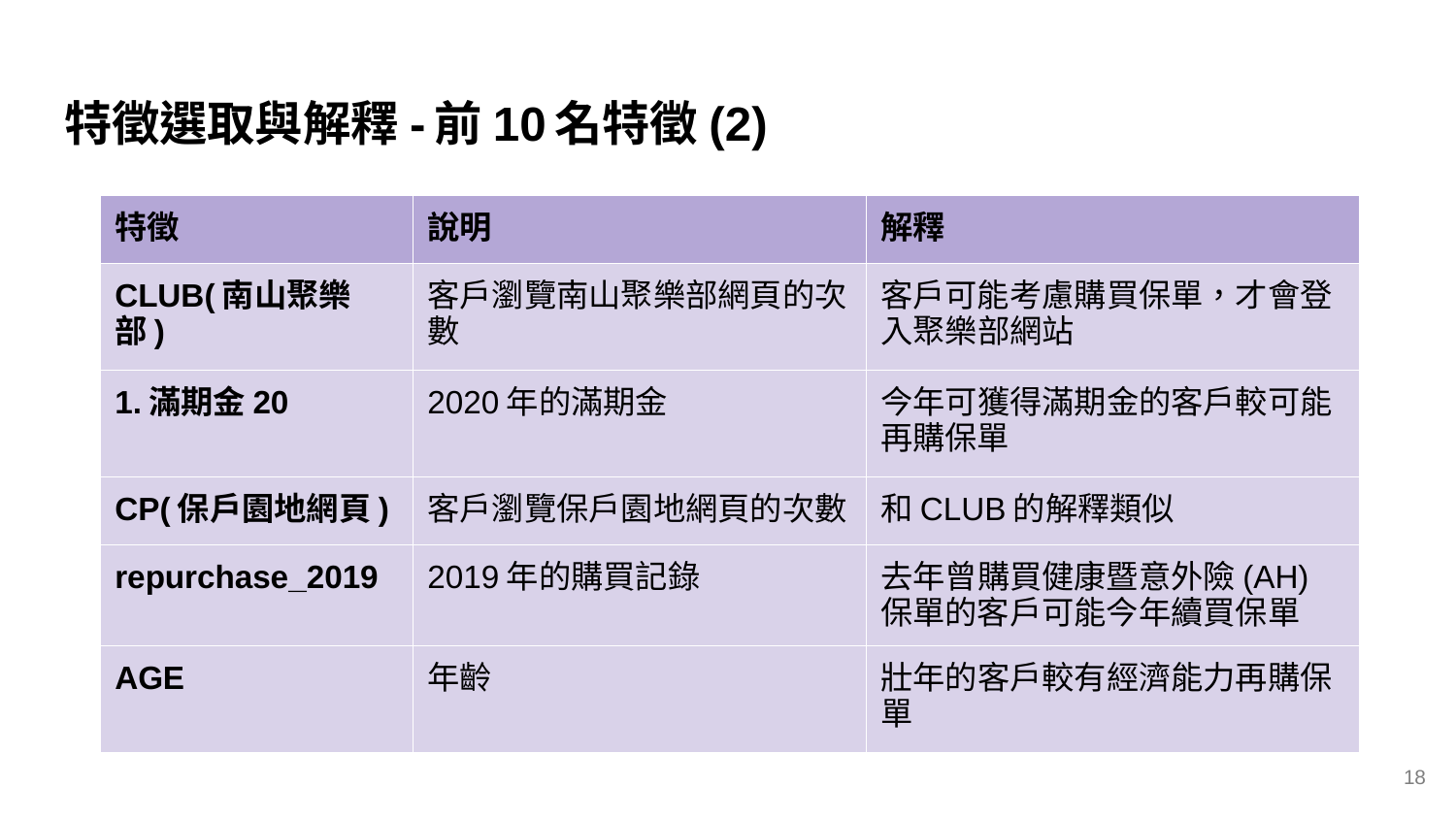

# 特徵選取與解釋-前10名特徵(2)

| 特徵 | 說明 | 解釋 |
| --- | --- | --- |
| CLUB(南山聚樂部) | 客戶瀏覽南山聚樂部網頁的次數 | 客戶可能考慮購買保單，才會登入聚樂部網站 |
| 1.滿期金20 | 2020年的滿期金 | 今年可獲得滿期金的客戶較可能再購保單 |
| CP(保戶園地網頁) | 客戶瀏覽保戶園地網頁的次數 | 和CLUB的解釋類似 |
| repurchase\_2019 | 2019年的購買記錄 | 去年曾購買健康暨意外險(AH)保單的客戶可能今年續買保單 |
| AGE | 年齡 | 壯年的客戶較有經濟能力再購保單 |
18